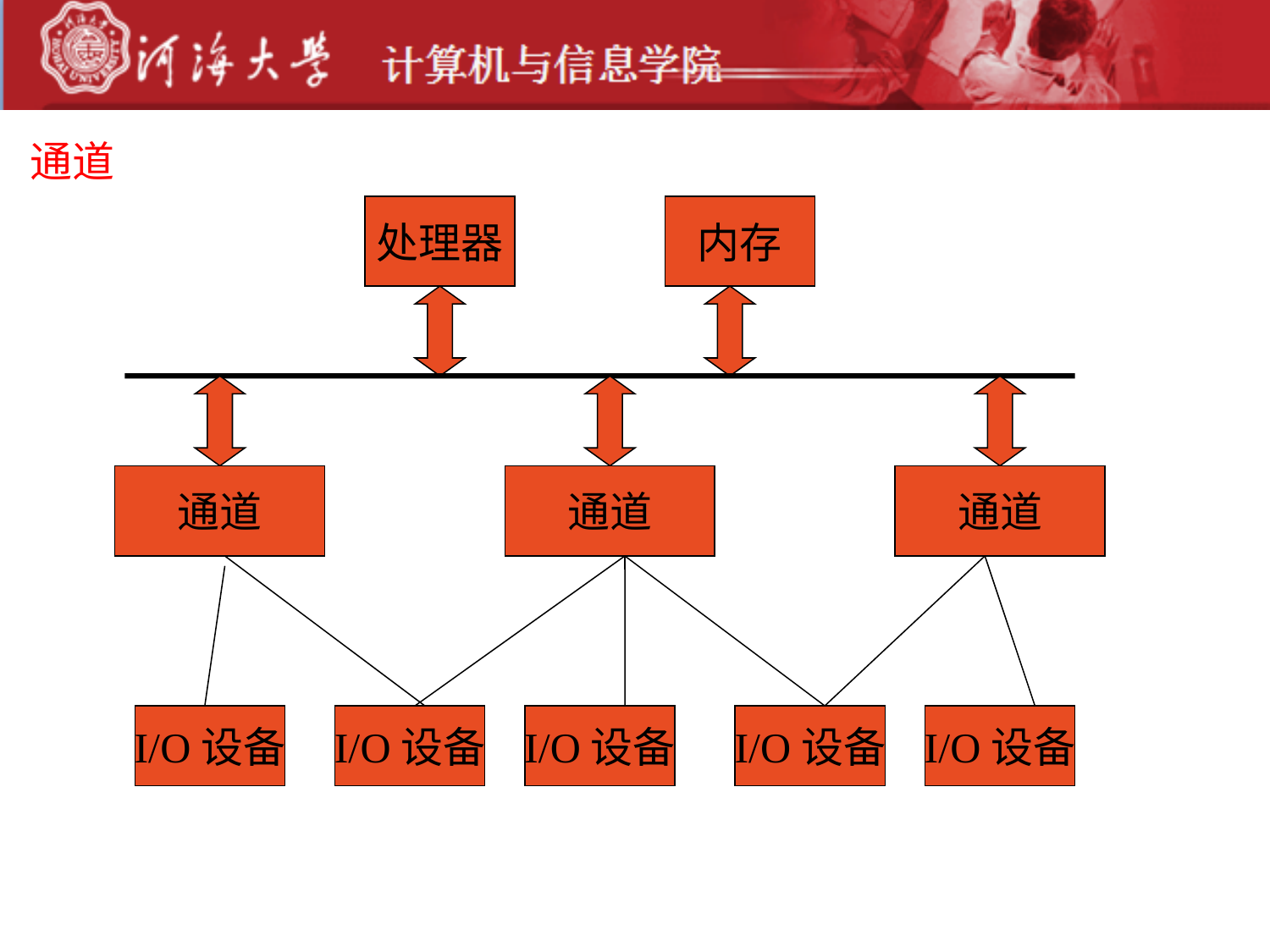

通道
处理器
内存

通道
通道
通道

I/O设备
I/O设备
I/O设备
I/O设备
I/O设备